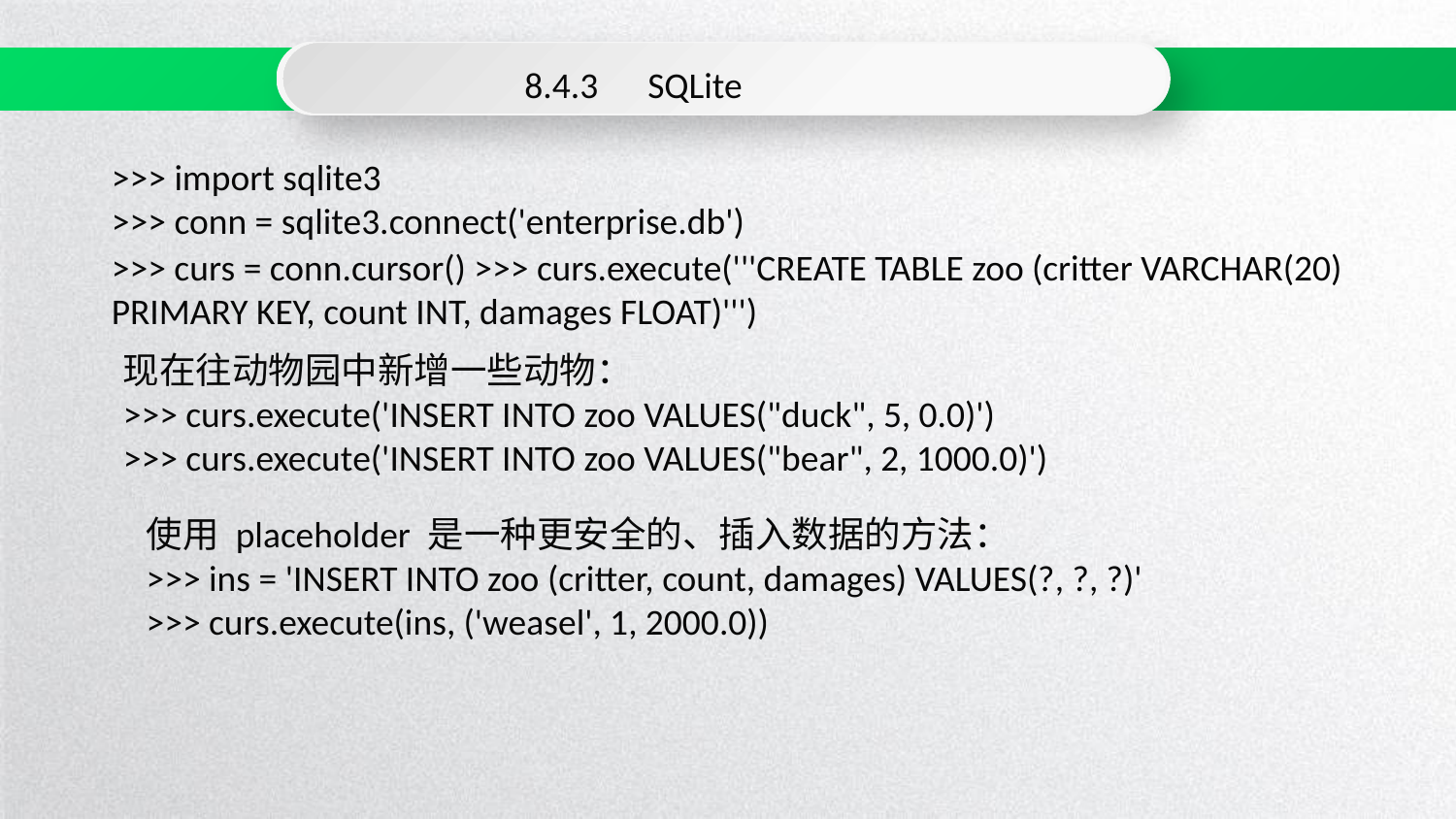

8.4.3      SQLite
>>> import sqlite3
>>> conn = sqlite3.connect('enterprise.db')

>>> curs = conn.cursor() >>> curs.execute('''CREATE TABLE zoo (critter VARCHAR(20) PRIMARY KEY, count INT, damages FLOAT)''')
现在往动物园中新增一些动物：
>>> curs.execute('INSERT INTO zoo VALUES("duck", 5, 0.0)')
>>> curs.execute('INSERT INTO zoo VALUES("bear", 2, 1000.0)')
使用 placeholder 是一种更安全的、插入数据的方法：
>>> ins = 'INSERT INTO zoo (critter, count, damages) VALUES(?, ?, ?)'
>>> curs.execute(ins, ('weasel', 1, 2000.0))